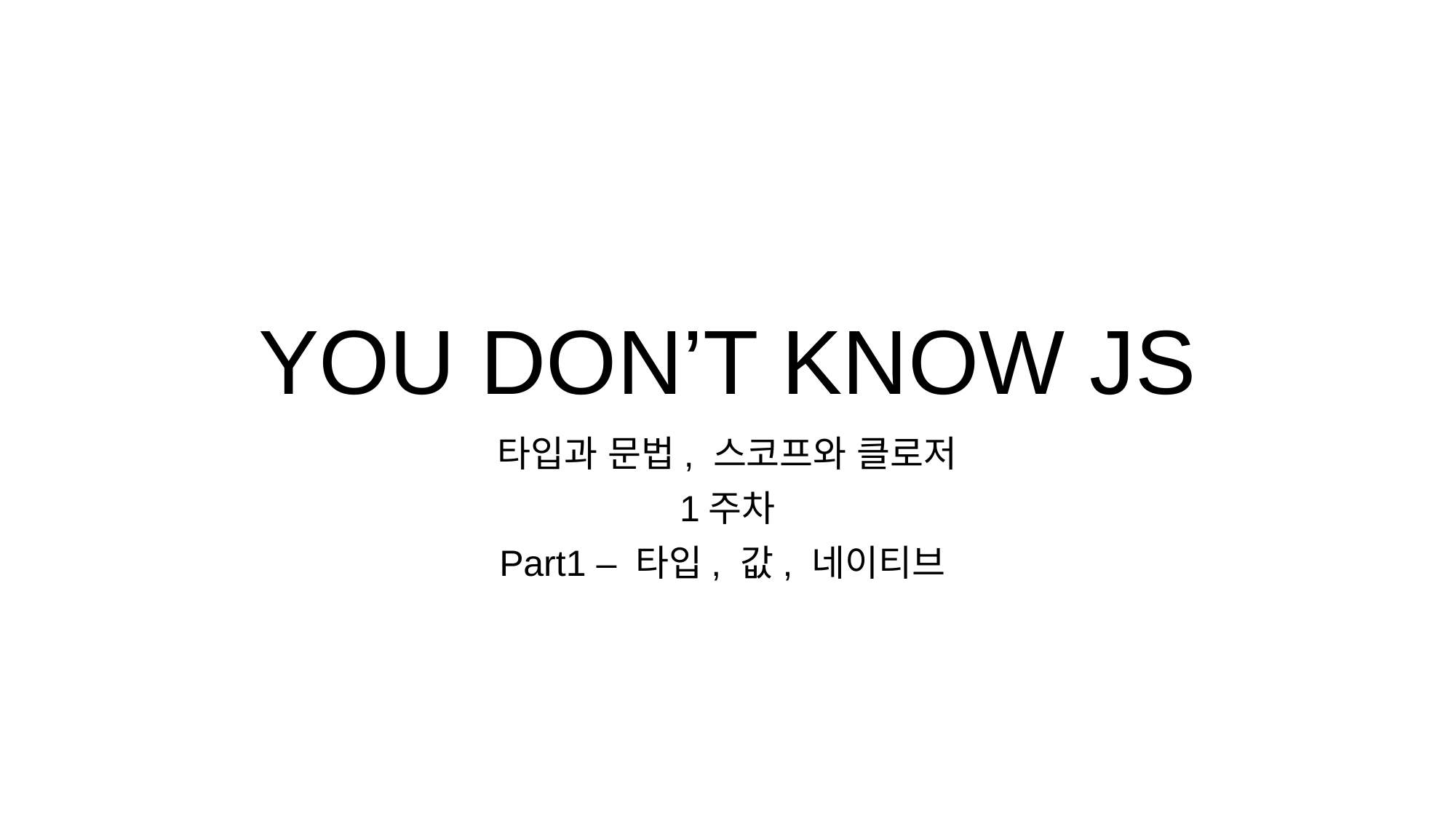

# YOU DON’T KNOW JS
타입과 문법, 스코프와 클로저
1주차
Part1 – 타입, 값, 네이티브